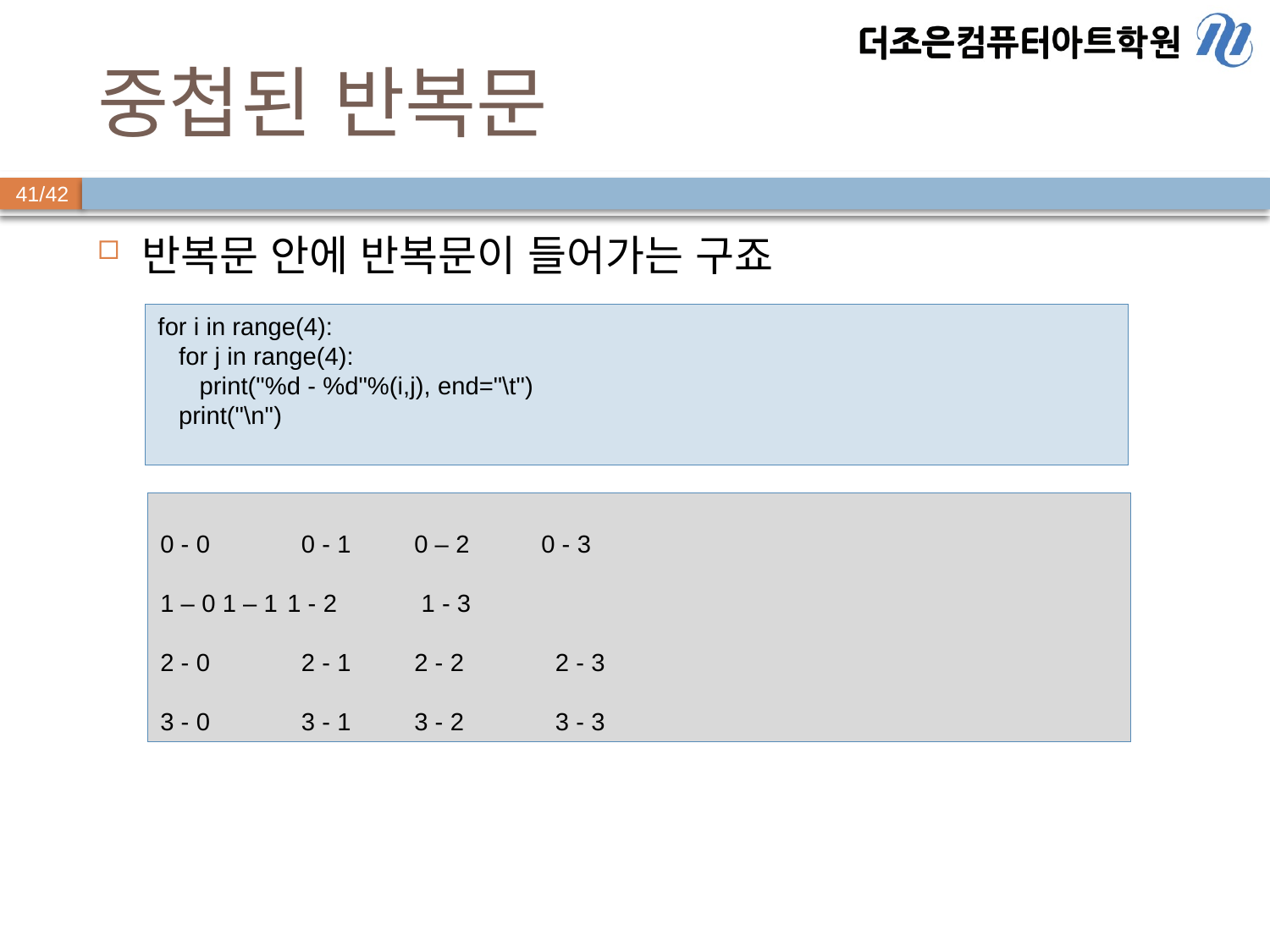

# 중첩된 반복문
반복문 안에 반복문이 들어가는 구죠

for i in range(4):
   for j in range(4):
      print("%d - %d"%(i,j), end="\t")
   print("\n")

0 - 0	  0 - 1	0 – 2 	0 - 3

1 – 0 1 – 1	1 - 2	 1 - 3

2 - 0	  2 - 1	2 - 2	  2 - 3

3 - 0	  3 - 1	3 - 2	  3 - 3